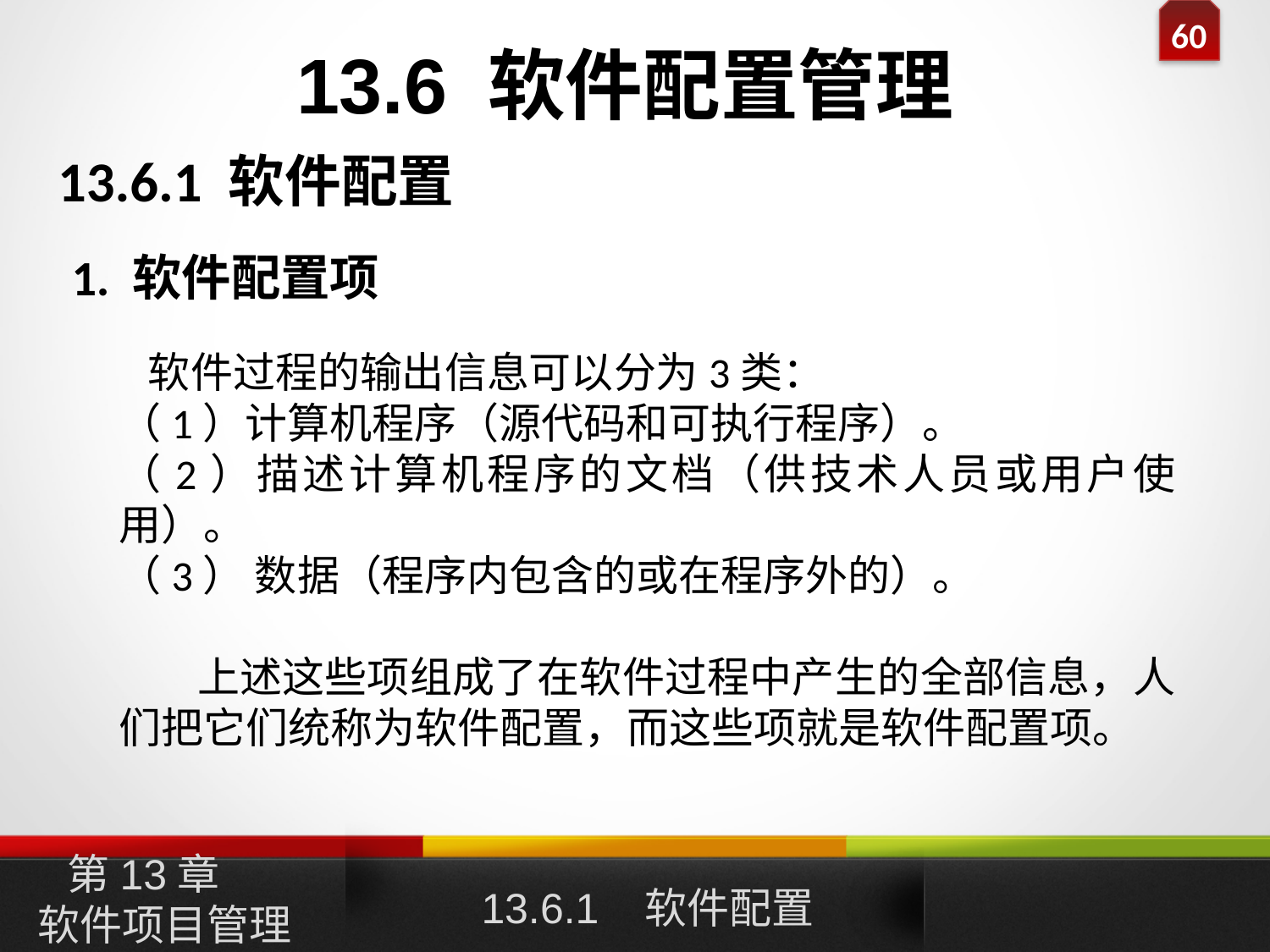

# 13.6 软件配置管理
13.6.1 软件配置
1. 软件配置项
  软件过程的输出信息可以分为3类：
（1）计算机程序（源代码和可执行程序）。
（2）描述计算机程序的文档（供技术人员或用户使用）。
（3） 数据（程序内包含的或在程序外的）。

       上述这些项组成了在软件过程中产生的全部信息，人们把它们统称为软件配置，而这些项就是软件配置项。
第13章
软件项目管理
13.6.1   软件配置